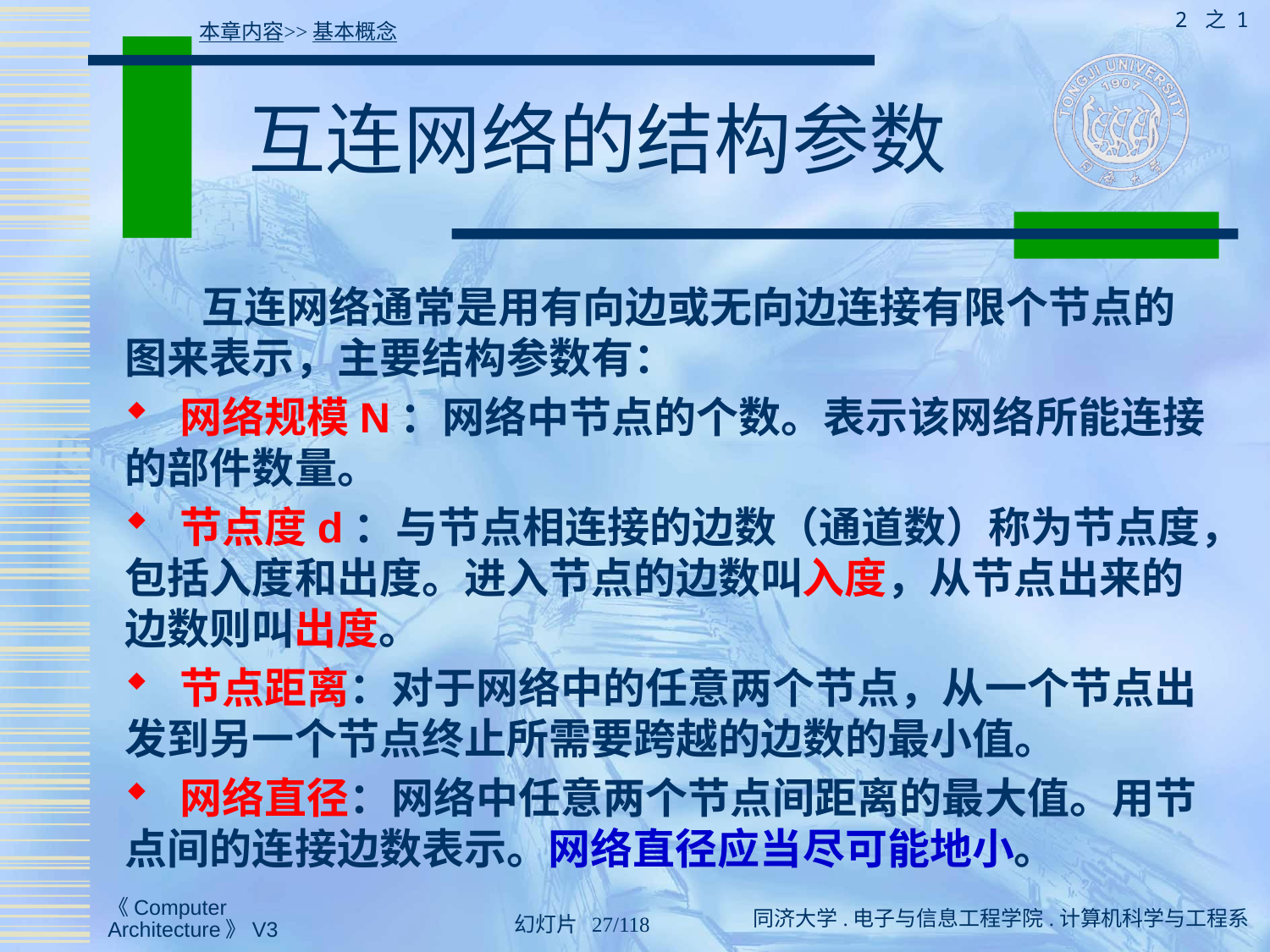

2 之 1
本章内容>>基本概念
# 互连网络的结构参数
       互连网络通常是用有向边或无向边连接有限个节点的图来表示，主要结构参数有：
  网络规模N：网络中节点的个数。表示该网络所能连接的部件数量。
  节点度d：与节点相连接的边数（通道数）称为节点度，包括入度和出度。进入节点的边数叫入度，从节点出来的边数则叫出度。
  节点距离：对于网络中的任意两个节点，从一个节点出发到另一个节点终止所需要跨越的边数的最小值。
  网络直径：网络中任意两个节点间距离的最大值。用节点间的连接边数表示。网络直径应当尽可能地小。